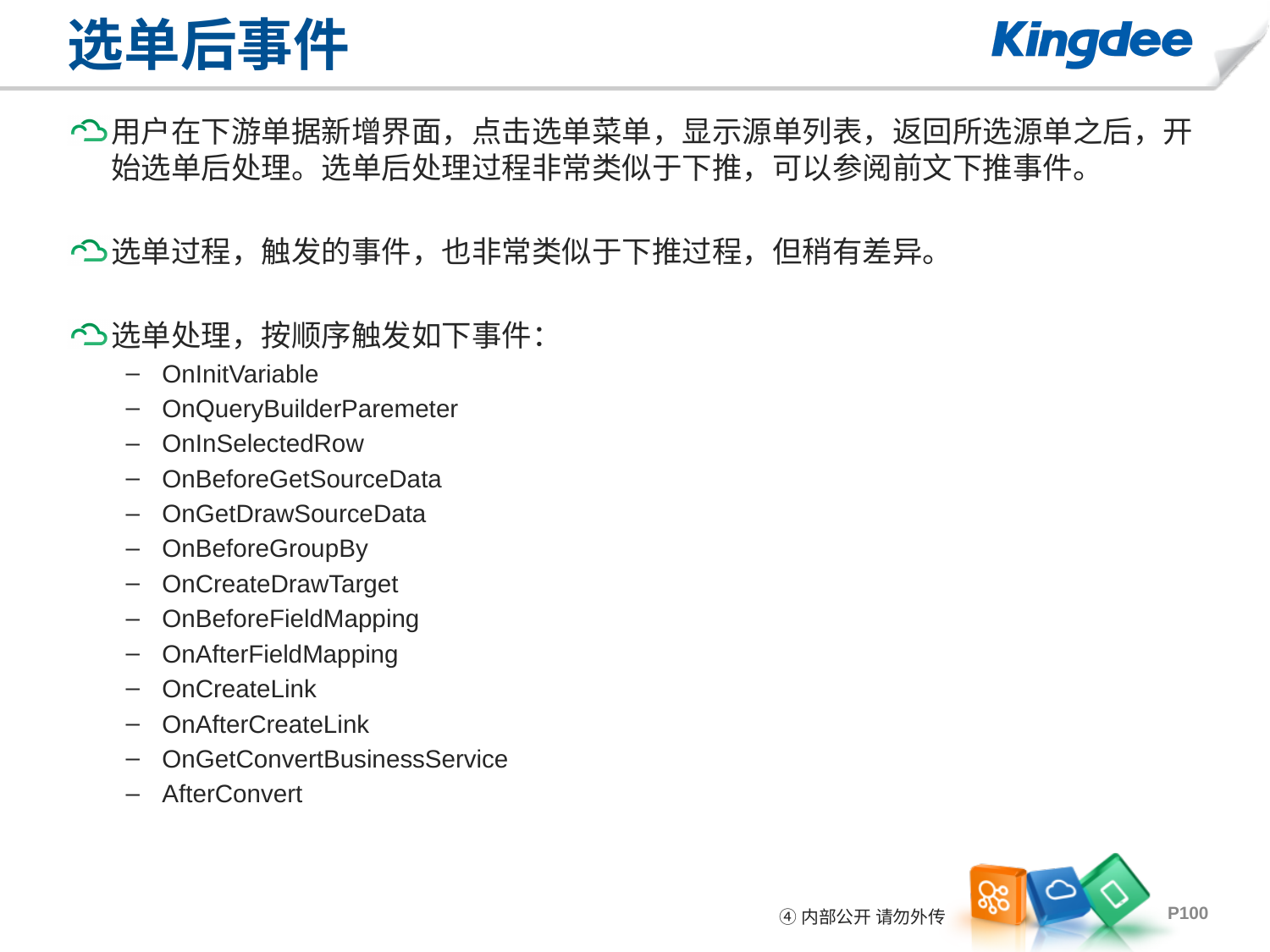

# 选单后事件
用户在下游单据新增界面，点击选单菜单，显示源单列表，返回所选源单之后，开始选单后处理。选单后处理过程非常类似于下推，可以参阅前文下推事件。

选单过程，触发的事件，也非常类似于下推过程，但稍有差异。

选单处理，按顺序触发如下事件：
OnInitVariable
OnQueryBuilderParemeter
OnInSelectedRow
OnBeforeGetSourceData
OnGetDrawSourceData
OnBeforeGroupBy
OnCreateDrawTarget
OnBeforeFieldMapping
OnAfterFieldMapping
OnCreateLink
OnAfterCreateLink
OnGetConvertBusinessService
AfterConvert